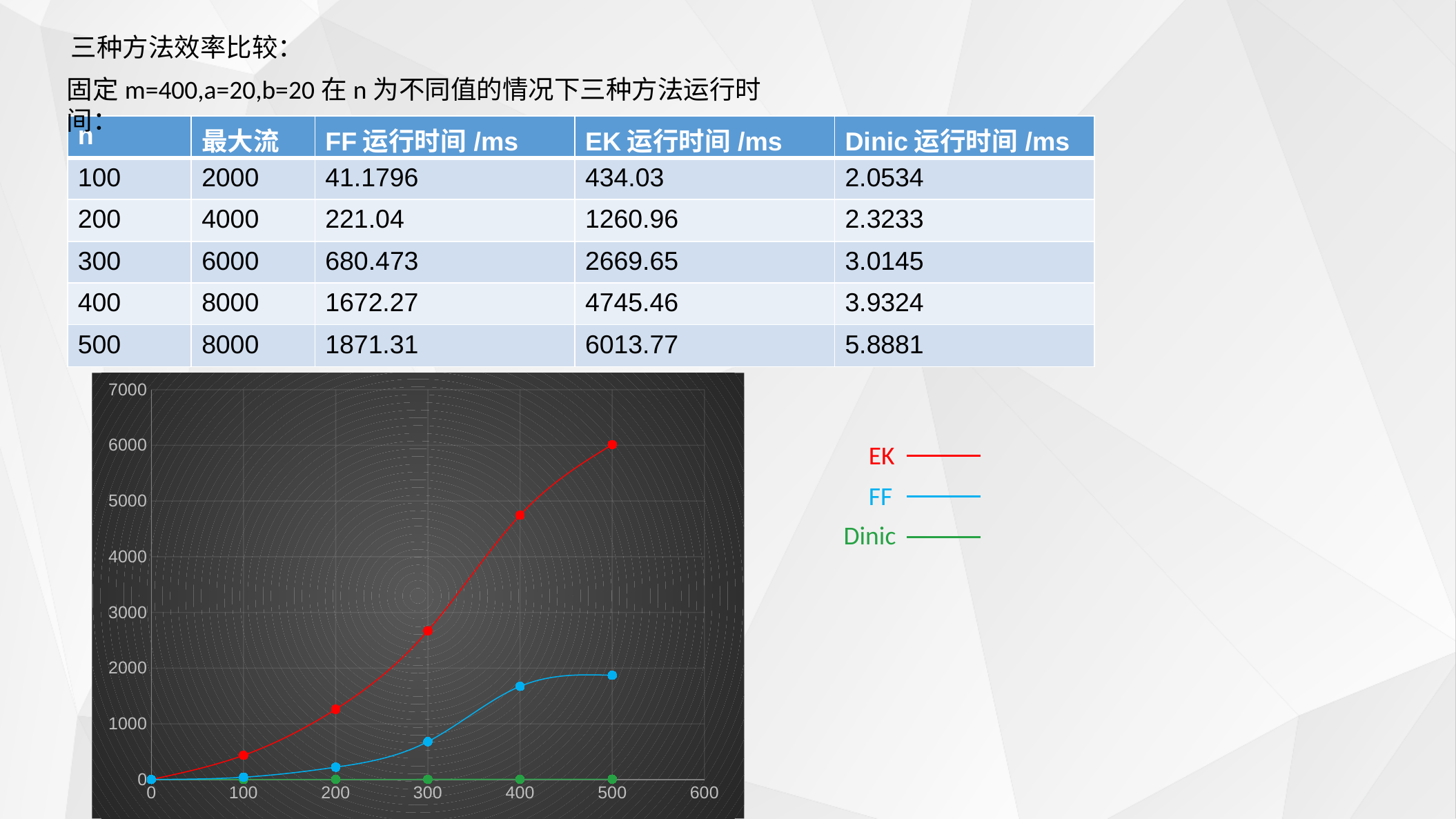

三种方法效率比较：
固定m=400,a=20,b=20在n为不同值的情况下三种方法运行时间：
| n | 最大流 | FF运行时间/ms | EK运行时间/ms | Dinic运行时间/ms |
| --- | --- | --- | --- | --- |
| 100 | 2000 | 41.1796 | 434.03 | 2.0534 |
| 200 | 4000 | 221.04 | 1260.96 | 2.3233 |
| 300 | 6000 | 680.473 | 2669.65 | 3.0145 |
| 400 | 8000 | 1672.27 | 4745.46 | 3.9324 |
| 500 | 8000 | 1871.31 | 6013.77 | 5.8881 |

### Chart

| Category | FF | EK | Dinic |
|---|---|---|---|
EK
FF
Dinic